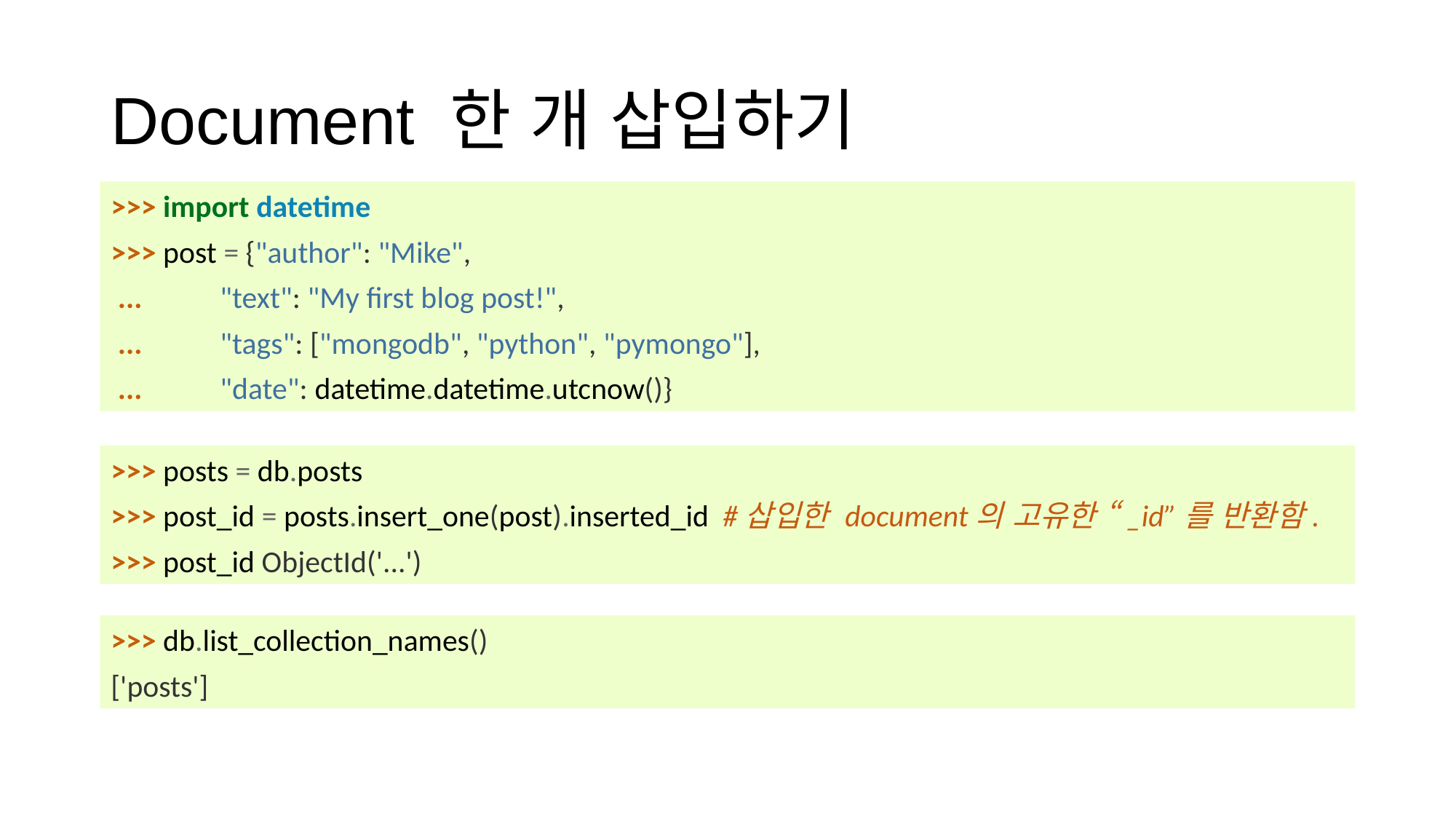

# Document 한 개 삽입하기
>>> import datetime
>>> post = {"author": "Mike",
 ... 	"text": "My first blog post!",
 ... 	"tags": ["mongodb", "python", "pymongo"],
 ... 	"date": datetime.datetime.utcnow()}
>>> posts = db.posts
>>> post_id = posts.insert_one(post).inserted_id  #삽입한 document의 고유한 “_id”를 반환함.
>>> post_id ObjectId('...')
>>> db.list_collection_names()
['posts']